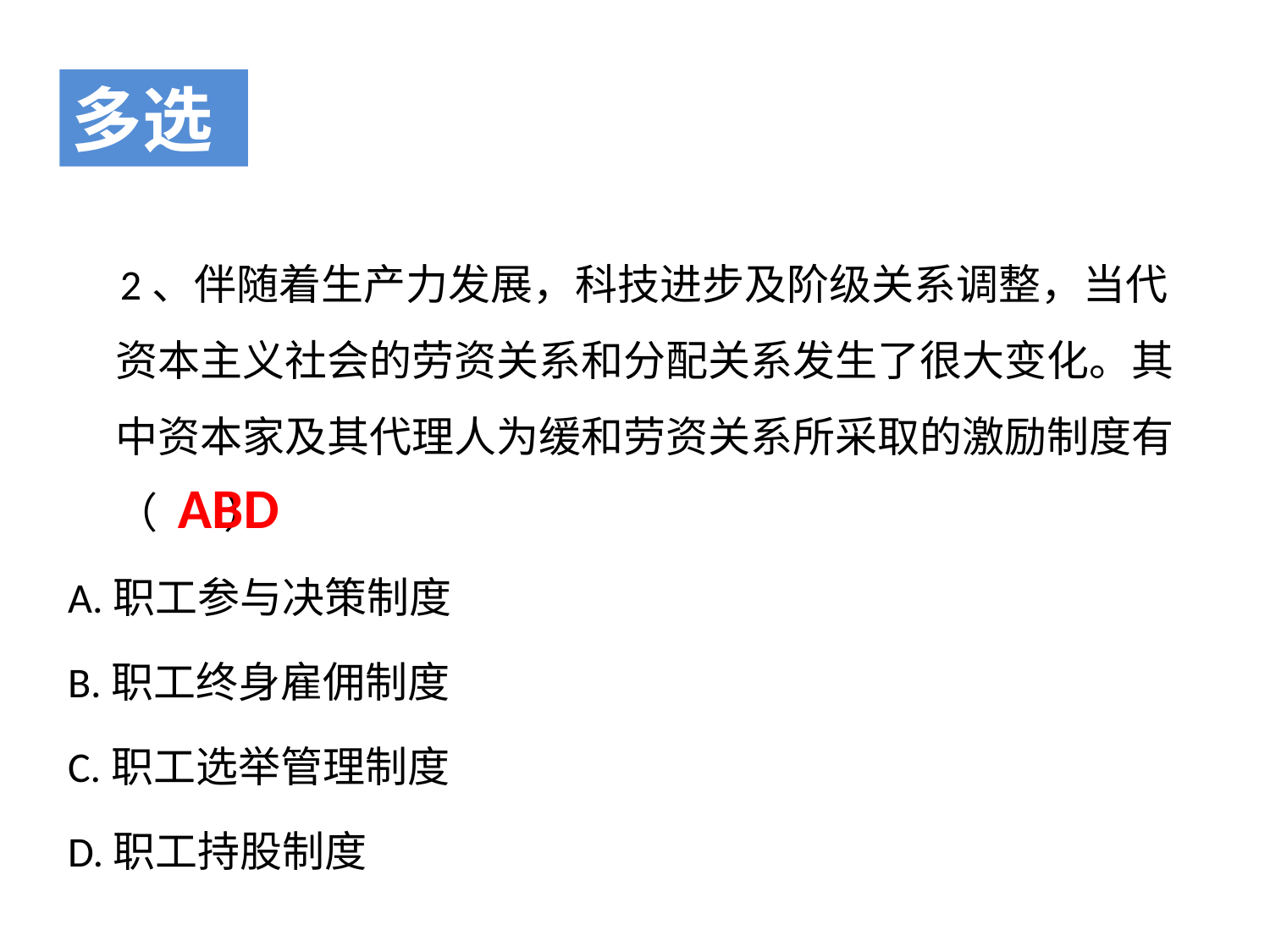

多选
　2、伴随着生产力发展，科技进步及阶级关系调整，当代资本主义社会的劳资关系和分配关系发生了很大变化。其中资本家及其代理人为缓和劳资关系所采取的激励制度有（       ）
A.职工参与决策制度
B.职工终身雇佣制度
C.职工选举管理制度
D.职工持股制度
ABD